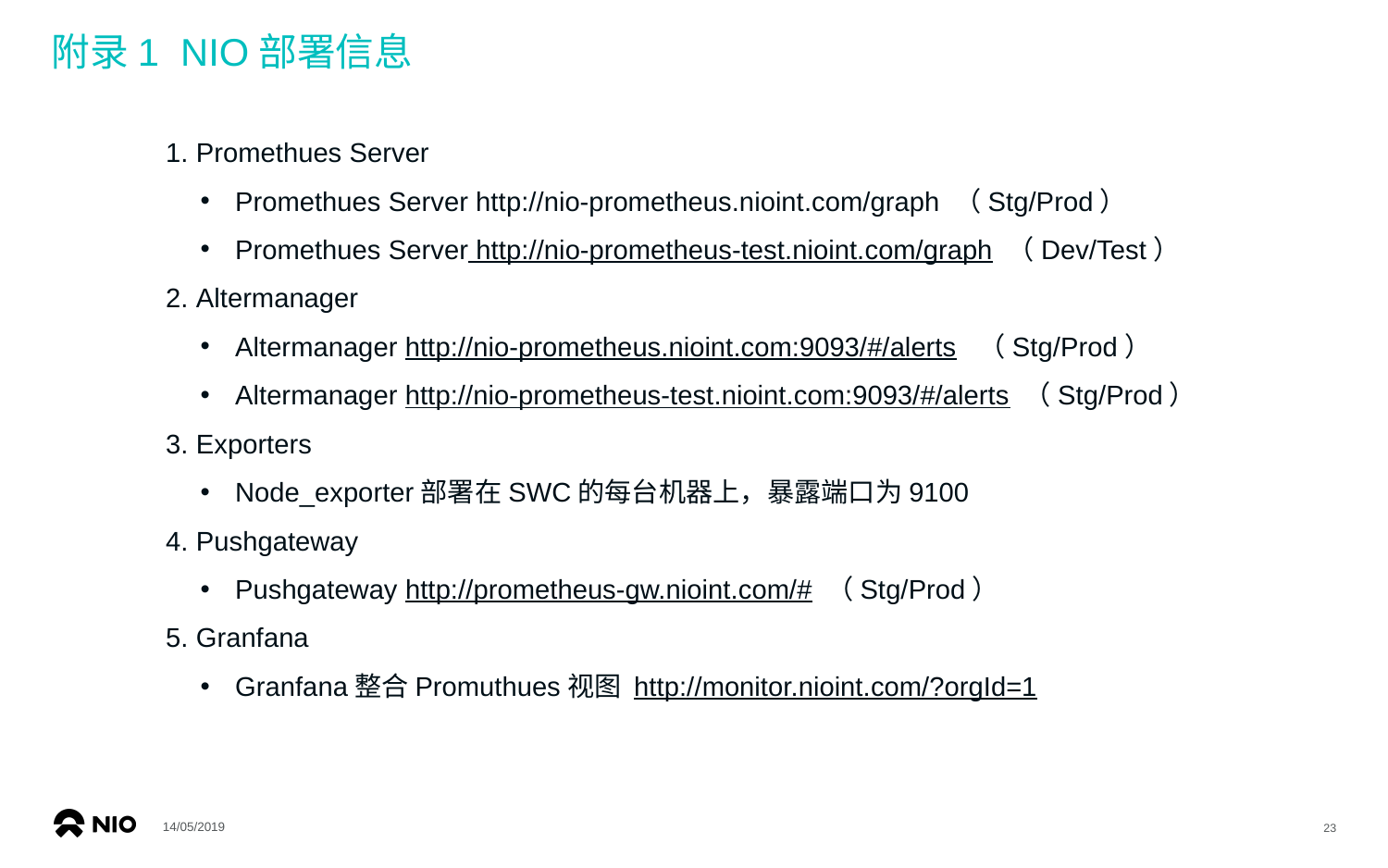

# 附录1  NIO部署信息
1. Promethues Server
Promethues Server http://nio-prometheus.nioint.com/graph （Stg/Prod）
Promethues Server http://nio-prometheus-test.nioint.com/graph （Dev/Test）
2. Altermanager
Altermanager http://nio-prometheus.nioint.com:9093/#/alerts  （Stg/Prod）
Altermanager http://nio-prometheus-test.nioint.com:9093/#/alerts （Stg/Prod）
3. Exporters
Node_exporter部署在SWC的每台机器上，暴露端口为9100
4. Pushgateway
Pushgateway http://prometheus-gw.nioint.com/# （Stg/Prod）
5. Granfana
Granfana整合Promuthues视图 http://monitor.nioint.com/?orgId=1

14/05/2019

23